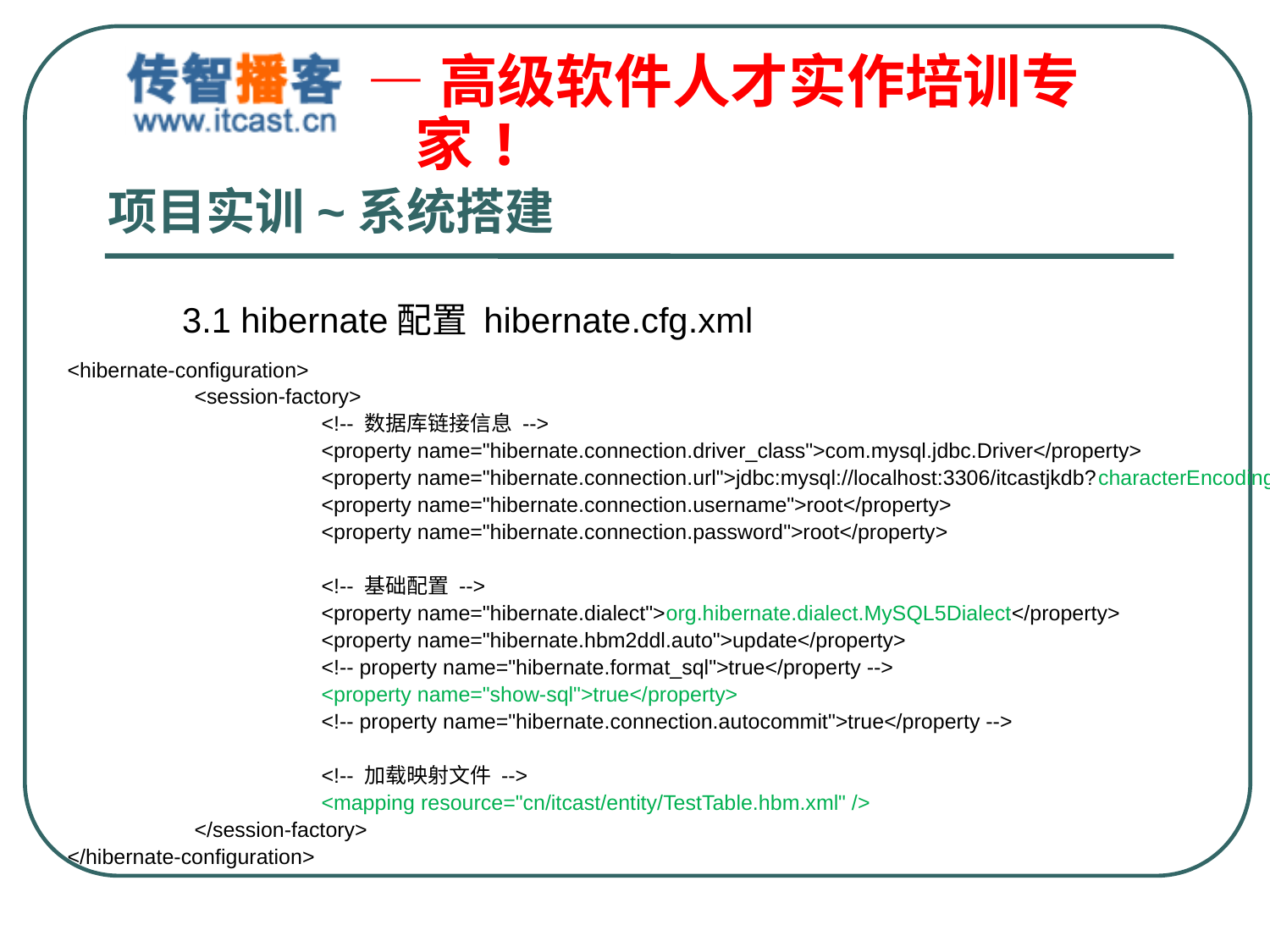

# 项目实训~系统搭建
3.1 hibernate配置 hibernate.cfg.xml
<hibernate-configuration>
	<session-factory>
		<!-- 数据库链接信息 -->
		<property name="hibernate.connection.driver_class">com.mysql.jdbc.Driver</property>
		<property name="hibernate.connection.url">jdbc:mysql://localhost:3306/itcastjkdb?characterEncoding=UTF-8</property>
		<property name="hibernate.connection.username">root</property>
		<property name="hibernate.connection.password">root</property>

		<!-- 基础配置 -->
		<property name="hibernate.dialect">org.hibernate.dialect.MySQL5Dialect</property>
		<property name="hibernate.hbm2ddl.auto">update</property>
		<!-- property name="hibernate.format_sql">true</property -->
		<property name="show-sql">true</property>
		<!-- property name="hibernate.connection.autocommit">true</property -->

		<!-- 加载映射文件 -->
		<mapping resource="cn/itcast/entity/TestTable.hbm.xml" />
	</session-factory>
</hibernate-configuration>